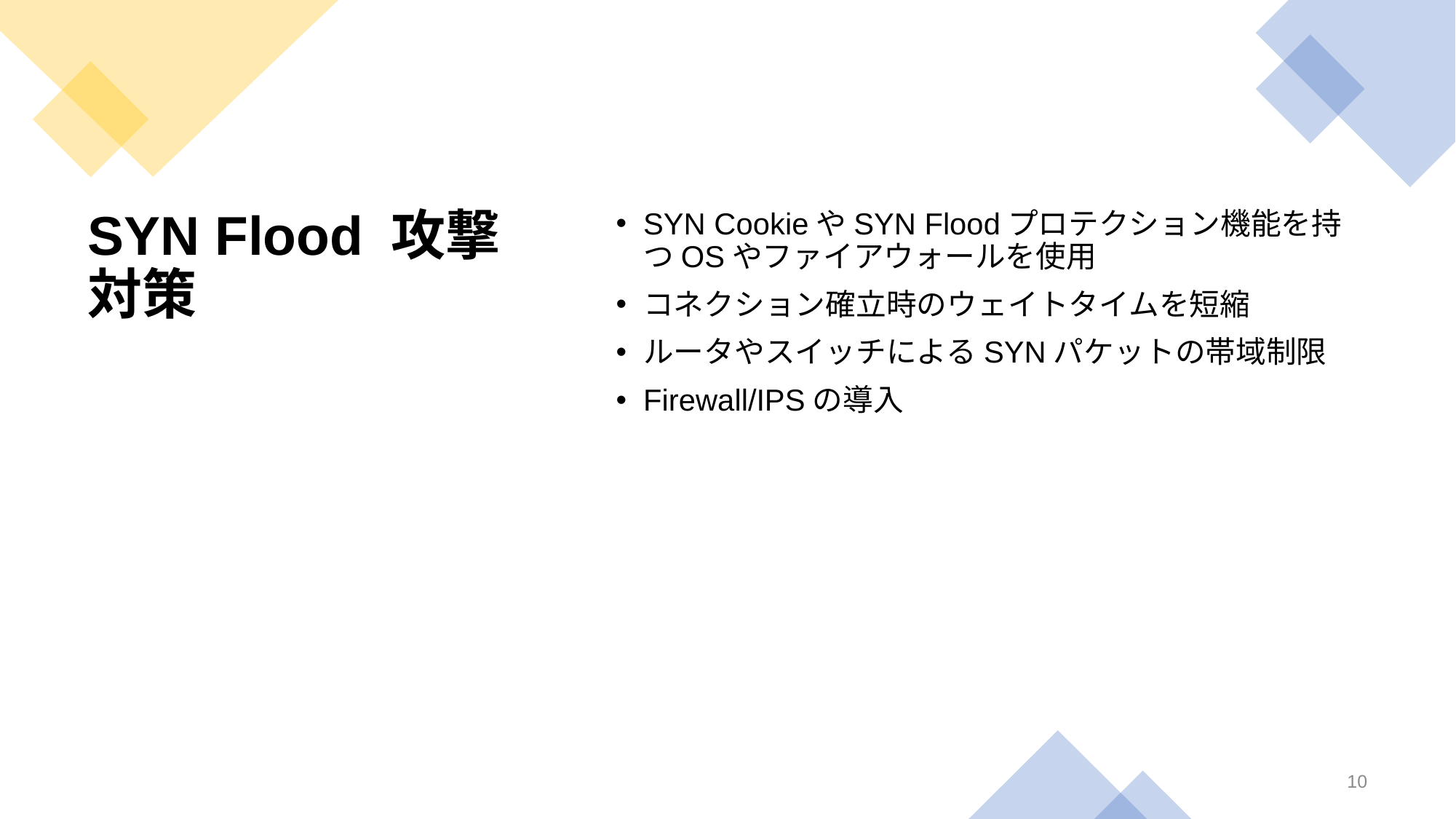

SYN CookieやSYN Floodプロテクション機能を持つOSやファイアウォールを使用
コネクション確立時のウェイトタイムを短縮
ルータやスイッチによるSYNパケットの帯域制限
Firewall/IPSの導入

# SYN Flood 攻撃 対策

10